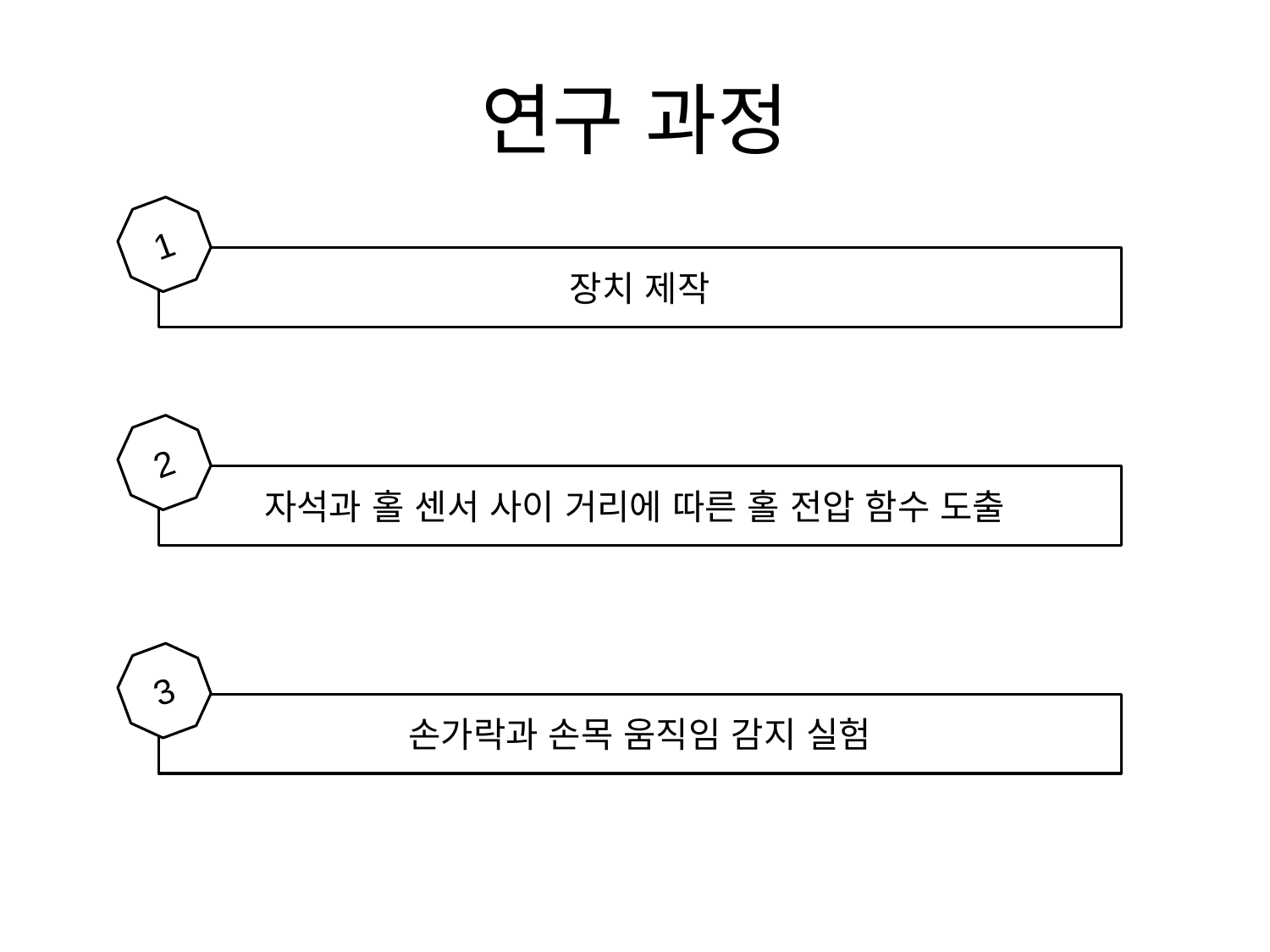

# 연구 과정
1

장치 제작

2
자석과 홀 센서 사이 거리에 따른 홀 전압 함수 도출
3
손가락과 손목 움직임 감지 실험